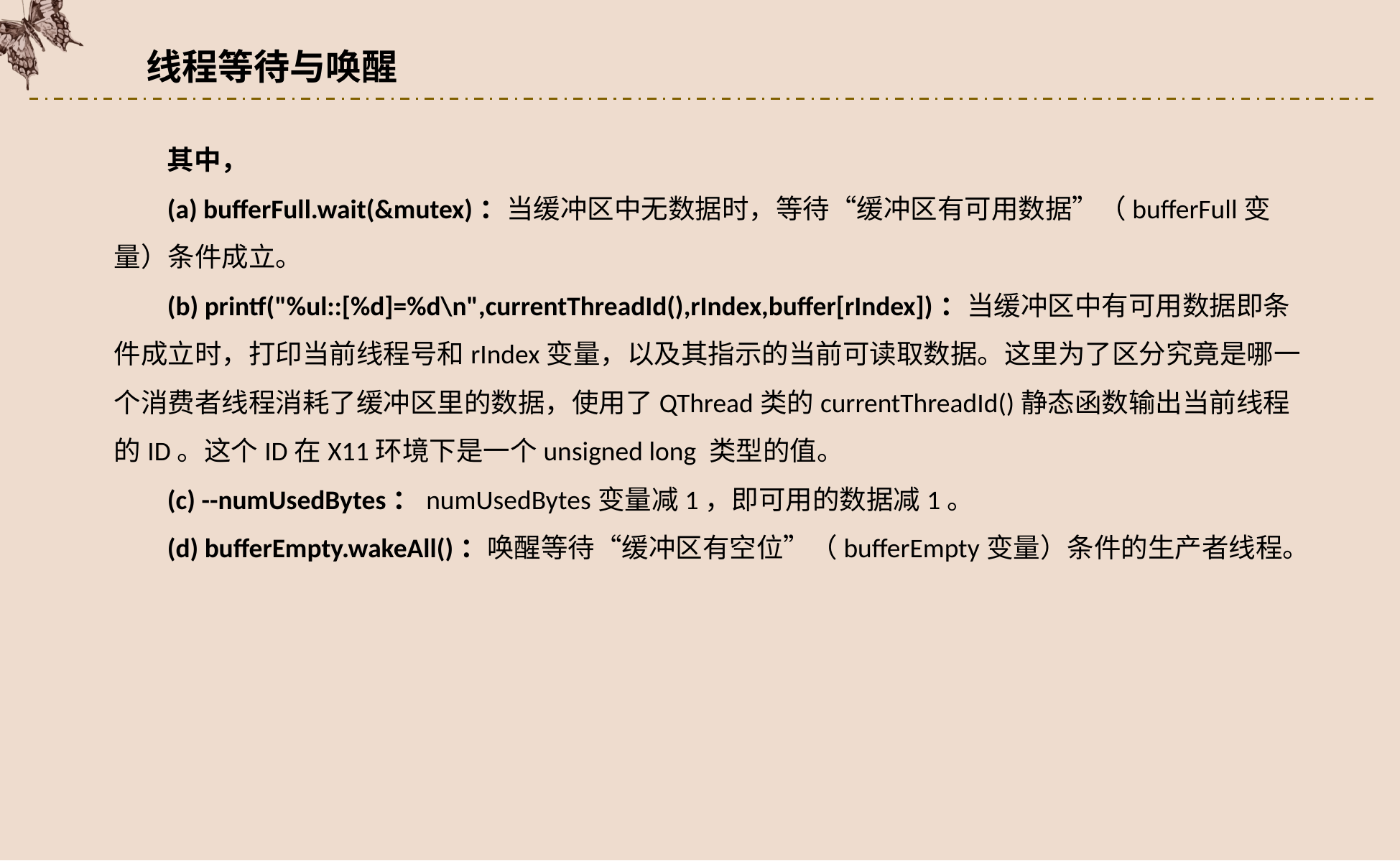

线程等待与唤醒
其中，
(a) bufferFull.wait(&mutex)：当缓冲区中无数据时，等待“缓冲区有可用数据”（bufferFull变量）条件成立。
(b) printf("%ul::[%d]=%d\n",currentThreadId(),rIndex,buffer[rIndex])：当缓冲区中有可用数据即条件成立时，打印当前线程号和rIndex变量，以及其指示的当前可读取数据。这里为了区分究竟是哪一个消费者线程消耗了缓冲区里的数据，使用了QThread类的currentThreadId()静态函数输出当前线程的ID。这个ID在X11环境下是一个unsigned long 类型的值。
(c) --numUsedBytes：numUsedBytes变量减1，即可用的数据减1。
(d) bufferEmpty.wakeAll()：唤醒等待“缓冲区有空位”（bufferEmpty变量）条件的生产者线程。